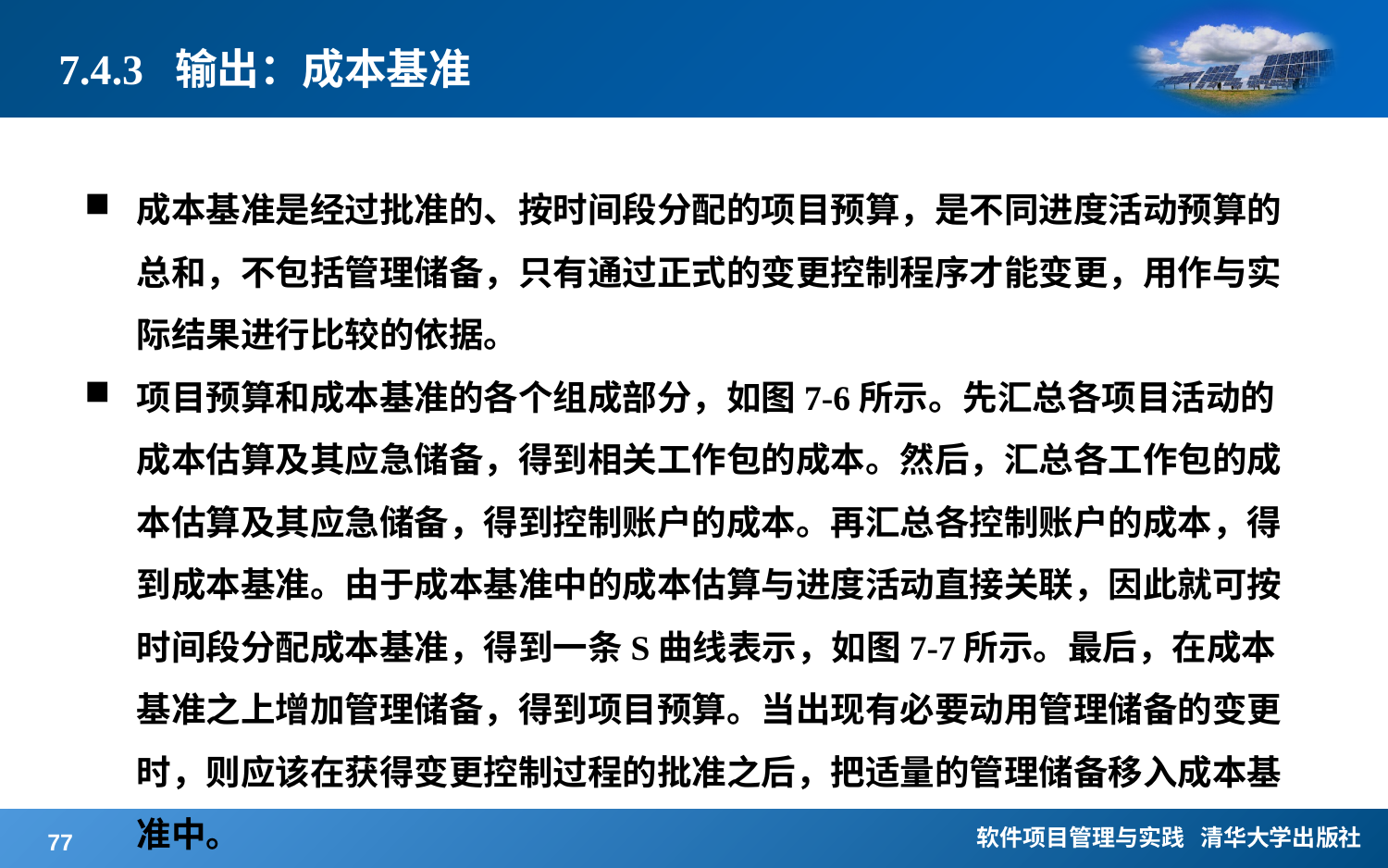

# 7.4.3  输出：成本基准
成本基准是经过批准的、按时间段分配的项目预算，是不同进度活动预算的总和，不包括管理储备，只有通过正式的变更控制程序才能变更，用作与实际结果进行比较的依据。
项目预算和成本基准的各个组成部分，如图7-6所示。先汇总各项目活动的成本估算及其应急储备，得到相关工作包的成本。然后，汇总各工作包的成本估算及其应急储备，得到控制账户的成本。再汇总各控制账户的成本，得到成本基准。由于成本基准中的成本估算与进度活动直接关联，因此就可按时间段分配成本基准，得到一条S曲线表示，如图7-7所示。最后，在成本基准之上增加管理储备，得到项目预算。当出现有必要动用管理储备的变更时，则应该在获得变更控制过程的批准之后，把适量的管理储备移入成本基准中。